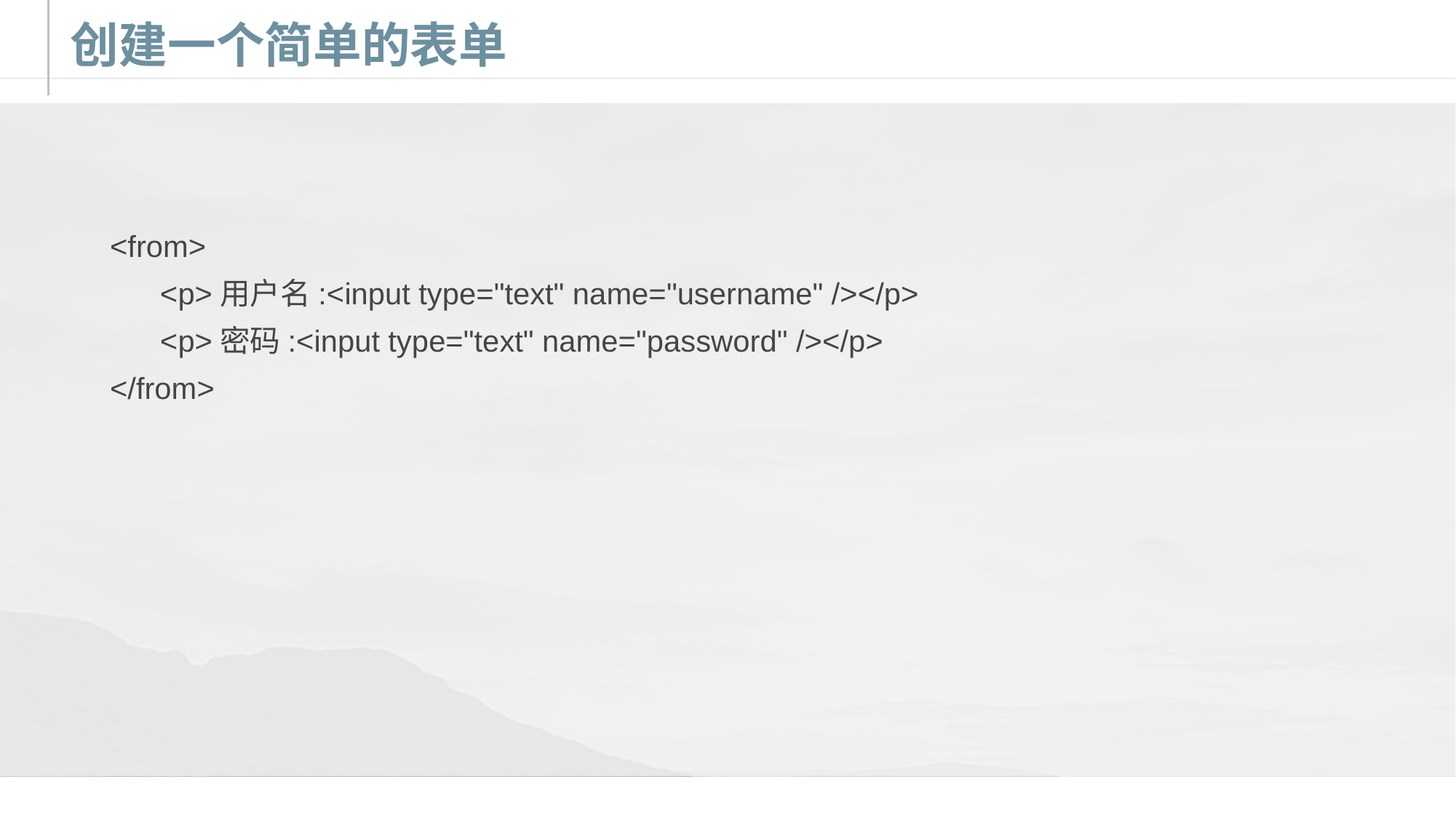

# 创建一个简单的表单
<from>
      <p>用户名:<input type="text" name="username" /></p>
      <p>密码:<input type="text" name="password" /></p>
</from>